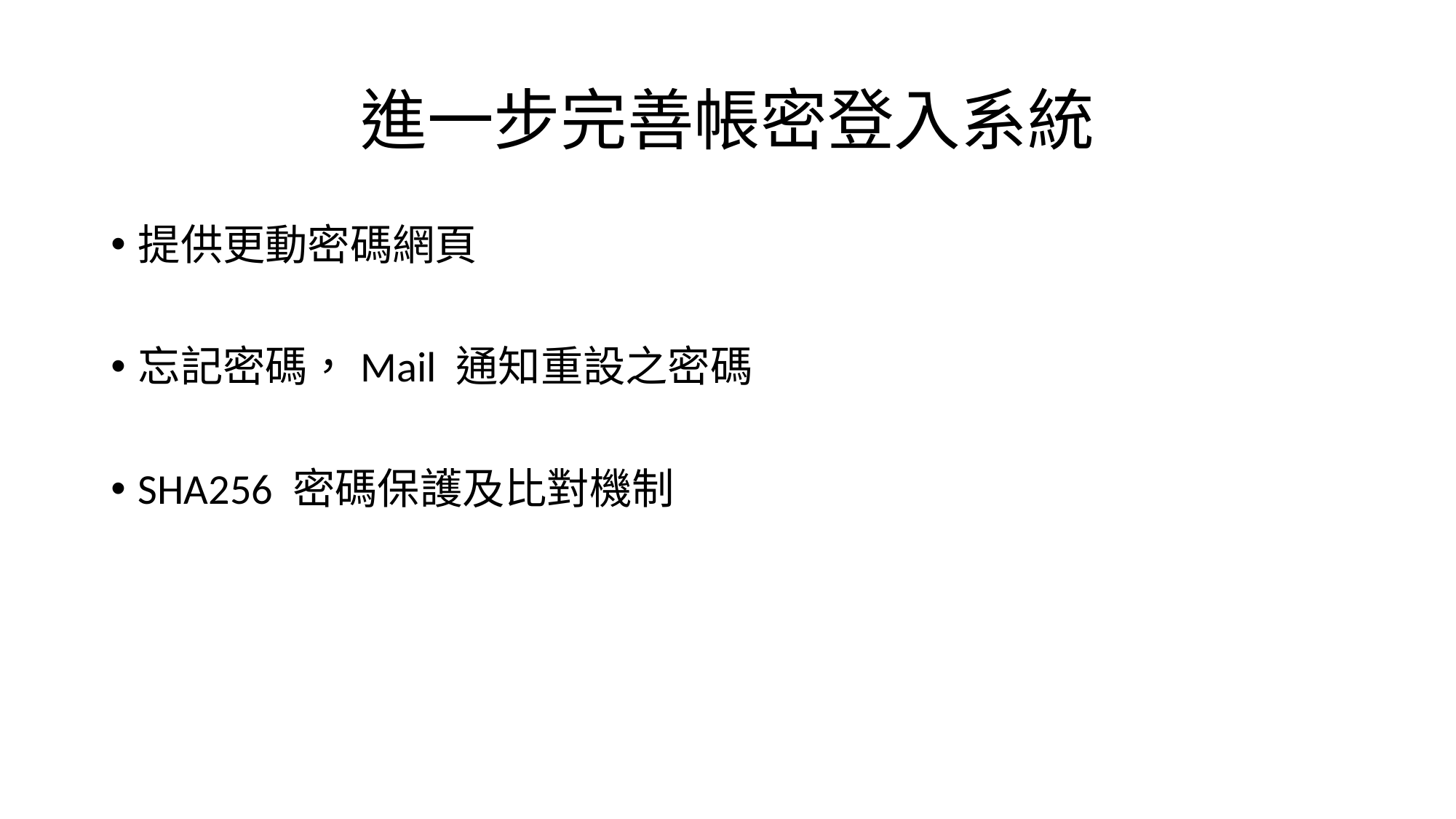

# 進一步完善帳密登入系統
提供更動密碼網頁

忘記密碼，Mail 通知重設之密碼

SHA256 密碼保護及比對機制